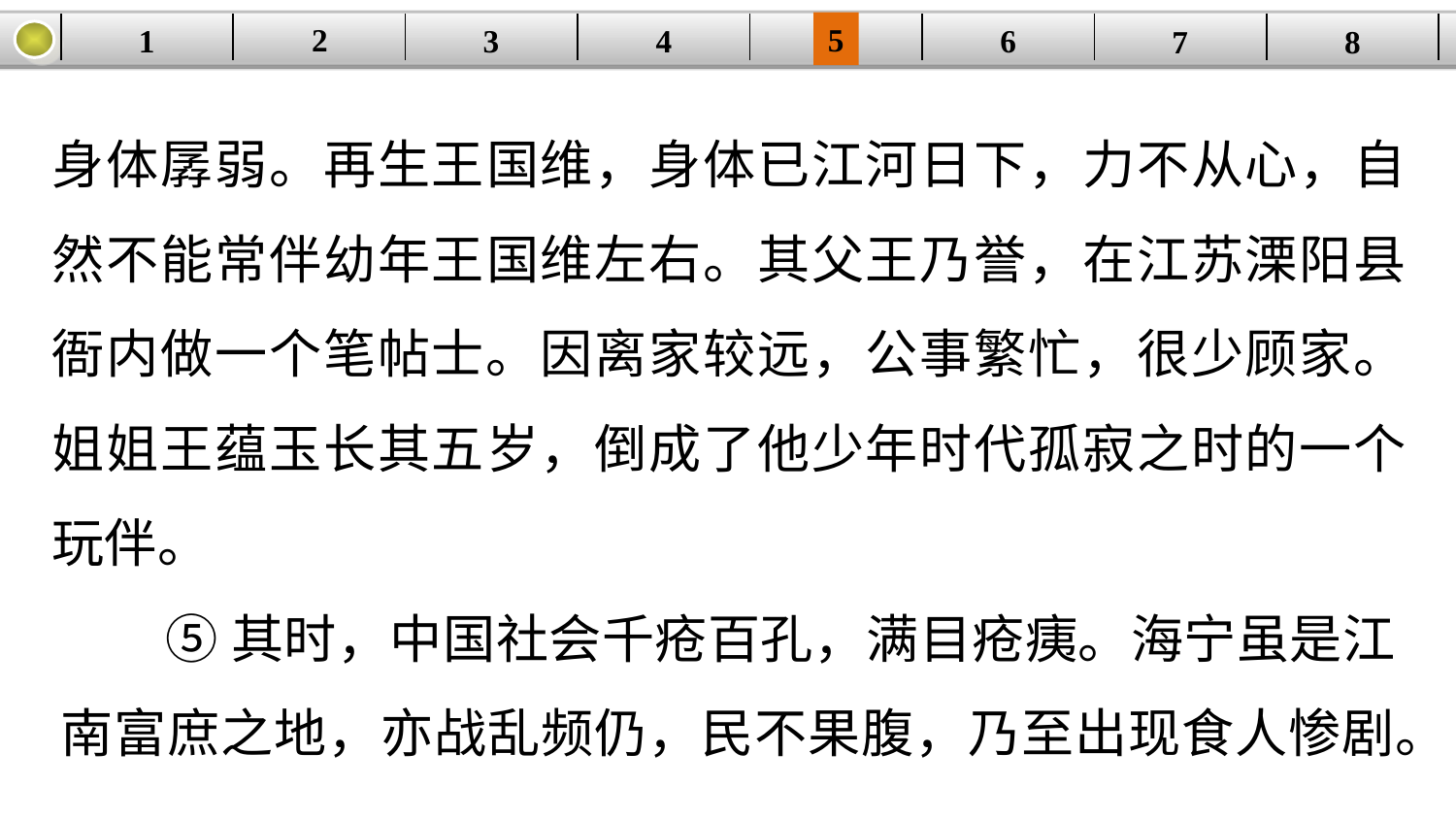

5
2
1
4
6
|  |  |  |  |  |  |  |  |
| --- | --- | --- | --- | --- | --- | --- | --- |
3
8
7

身体孱弱。再生王国维，身体已江河日下，力不从心，自然不能常伴幼年王国维左右。其父王乃誉，在江苏溧阳县衙内做一个笔帖士。因离家较远，公事繁忙，很少顾家。姐姐王蕴玉长其五岁，倒成了他少年时代孤寂之时的一个玩伴。
⑤其时，中国社会千疮百孔，满目疮痍。海宁虽是江南富庶之地，亦战乱频仍，民不果腹，乃至出现食人惨剧。